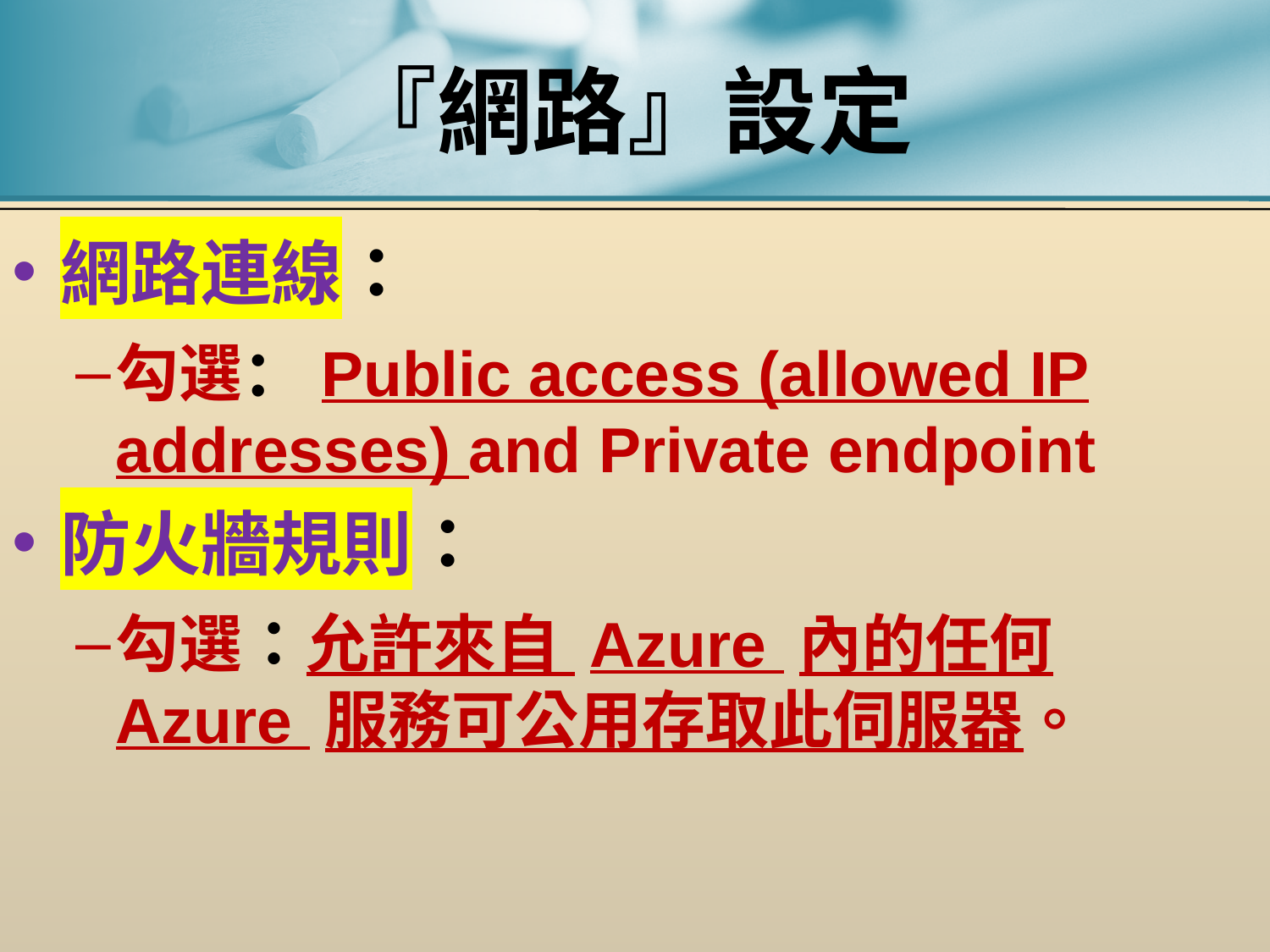

# 『網路』設定
網路連線：
勾選：Public access (allowed IP addresses) and Private endpoint
防火牆規則：
勾選：允許來自 Azure 內的任何 Azure 服務可公用存取此伺服器。